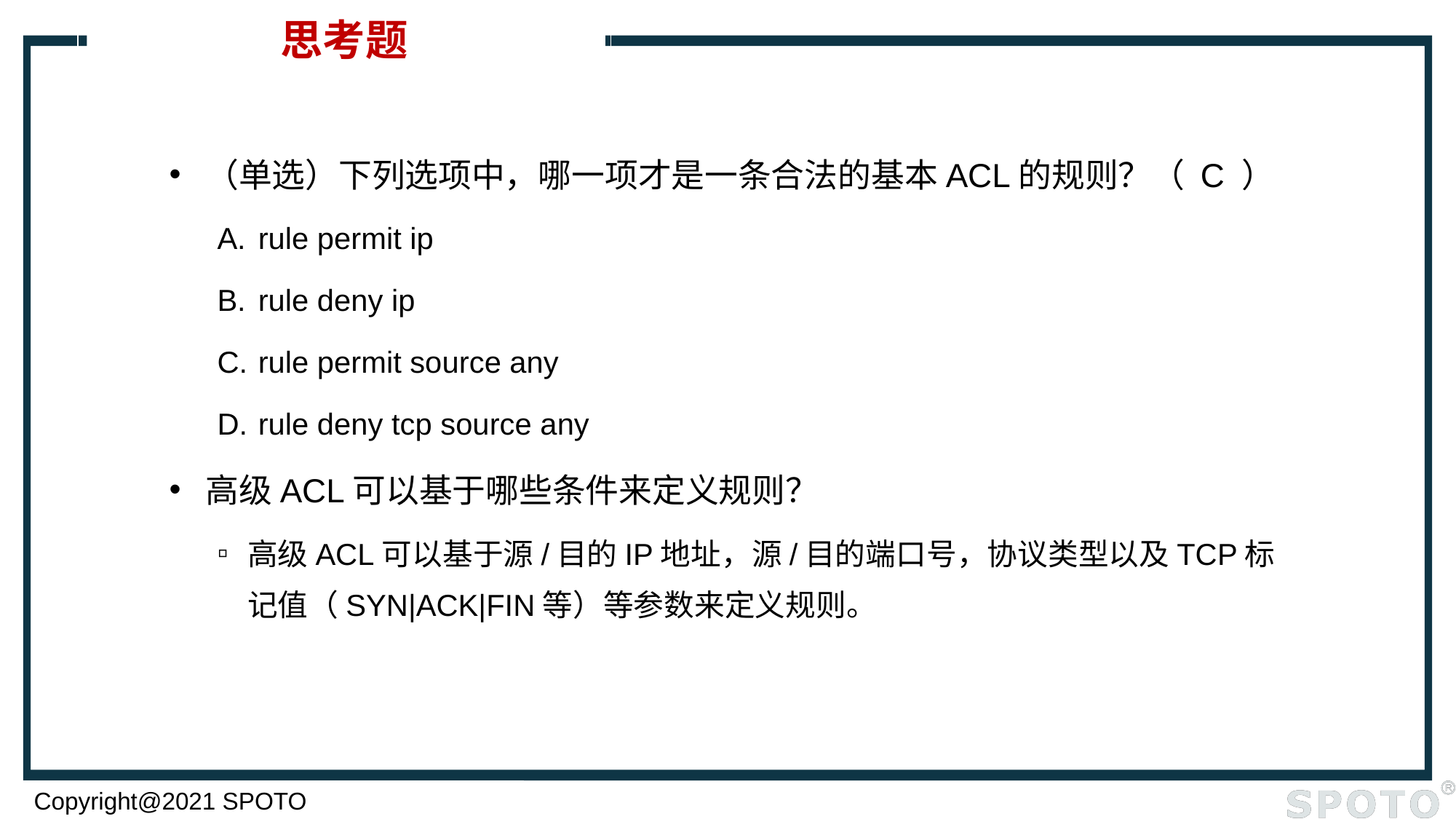

# 思考题
（单选）下列选项中，哪一项才是一条合法的基本ACL的规则？（ C ）
rule permit ip
rule deny ip
rule permit source any
rule deny tcp source any
高级ACL可以基于哪些条件来定义规则？
高级ACL可以基于源/目的IP地址，源/目的端口号，协议类型以及TCP标记值（SYN|ACK|FIN等）等参数来定义规则。